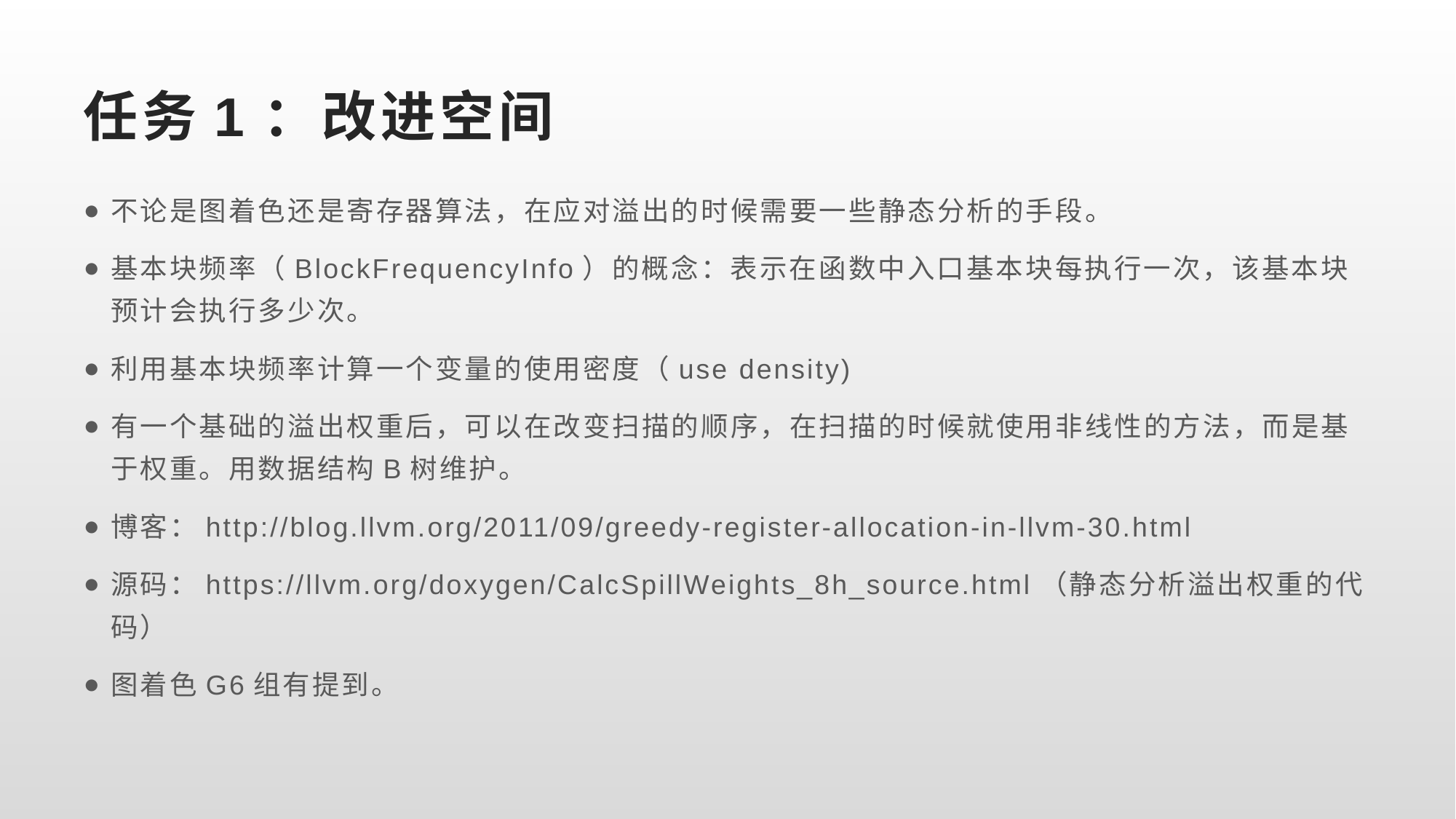

# 任务1：改进空间
不论是图着色还是寄存器算法，在应对溢出的时候需要一些静态分析的手段。
基本块频率（BlockFrequencyInfo）的概念：表示在函数中入口基本块每执行一次，该基本块预计会执行多少次。
利用基本块频率计算一个变量的使用密度（use density)
有一个基础的溢出权重后，可以在改变扫描的顺序，在扫描的时候就使用非线性的方法，而是基于权重。用数据结构B树维护。
博客：http://blog.llvm.org/2011/09/greedy-register-allocation-in-llvm-30.html
源码：https://llvm.org/doxygen/CalcSpillWeights_8h_source.html（静态分析溢出权重的代码）
图着色G6组有提到。